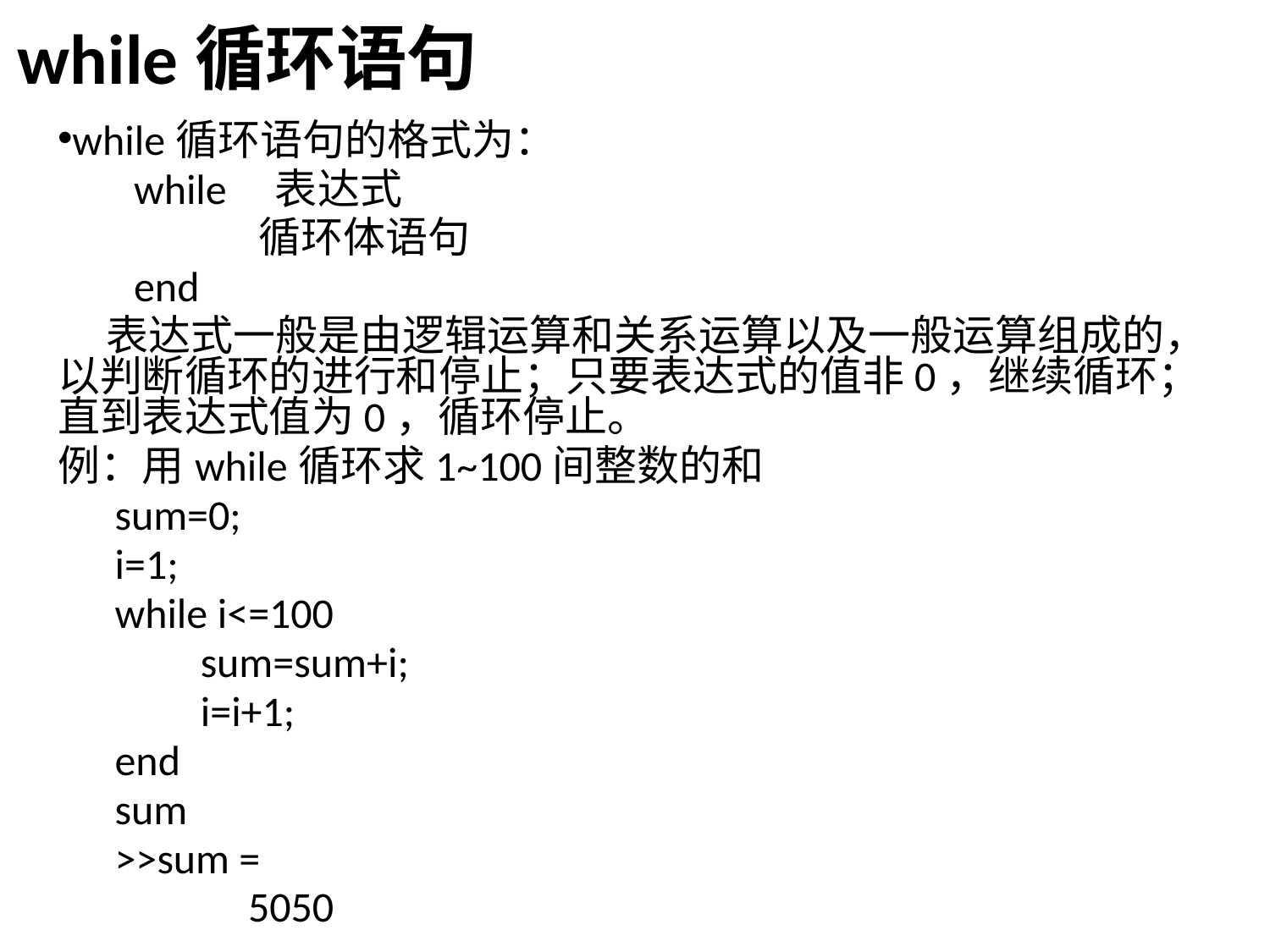

# while循环语句
while循环语句的格式为：
        while    表达式
                    循环体语句
        end
    表达式一般是由逻辑运算和关系运算以及一般运算组成的，以判断循环的进行和停止；只要表达式的值非0，继续循环；直到表达式值为0，循环停止。
例：用while循环求1~100间整数的和
      sum=0;
      i=1;
      while i<=100
               sum=sum+i;
               i=i+1;
      end
      sum
      >>sum =
                    5050